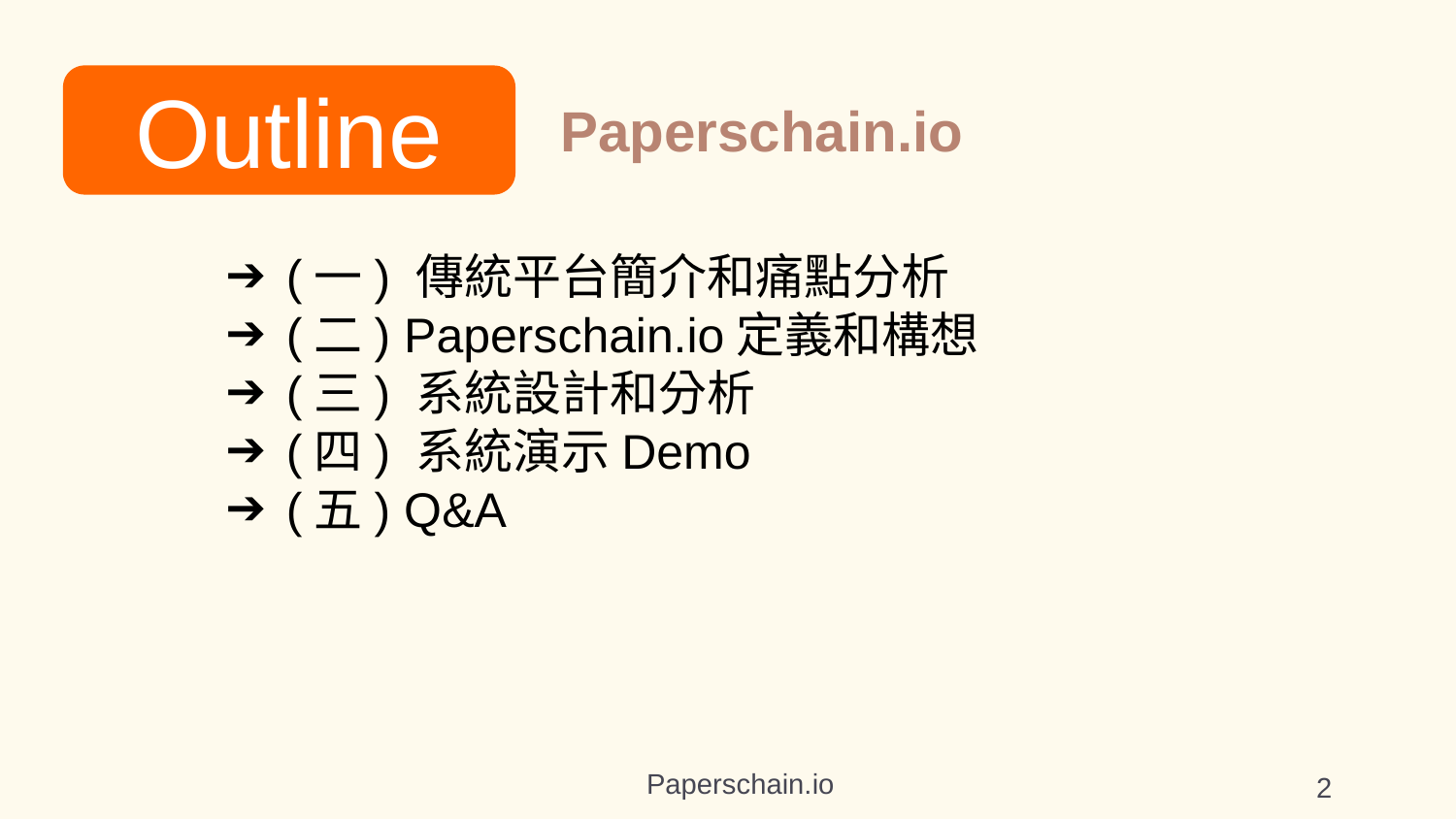

Outline
Paperschain.io
(一) 傳統平台簡介和痛點分析
(二) Paperschain.io定義和構想
(三) 系統設計和分析
(四) 系統演示Demo
(五) Q&A

Paperschain.io
2